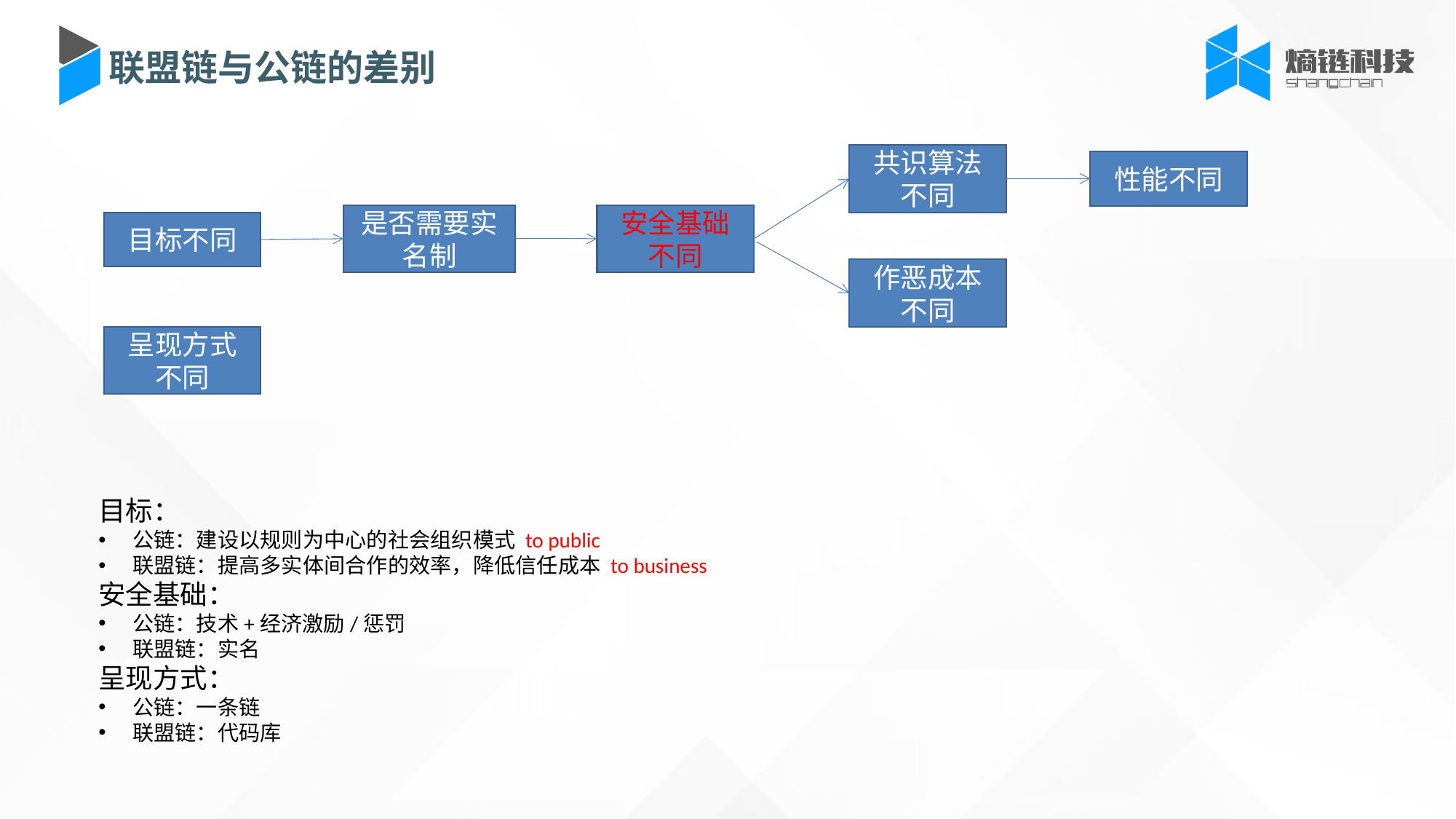

联盟链与公链的差别
共识算法不同
性能不同
是否需要实名制
安全基础不同
目标不同
作恶成本不同
呈现方式不同
目标：
公链：建设以规则为中心的社会组织模式 to public
联盟链：提高多实体间合作的效率，降低信任成本 to business
安全基础：
公链：技术+经济激励/惩罚
联盟链：实名
呈现方式：
公链：一条链
联盟链：代码库